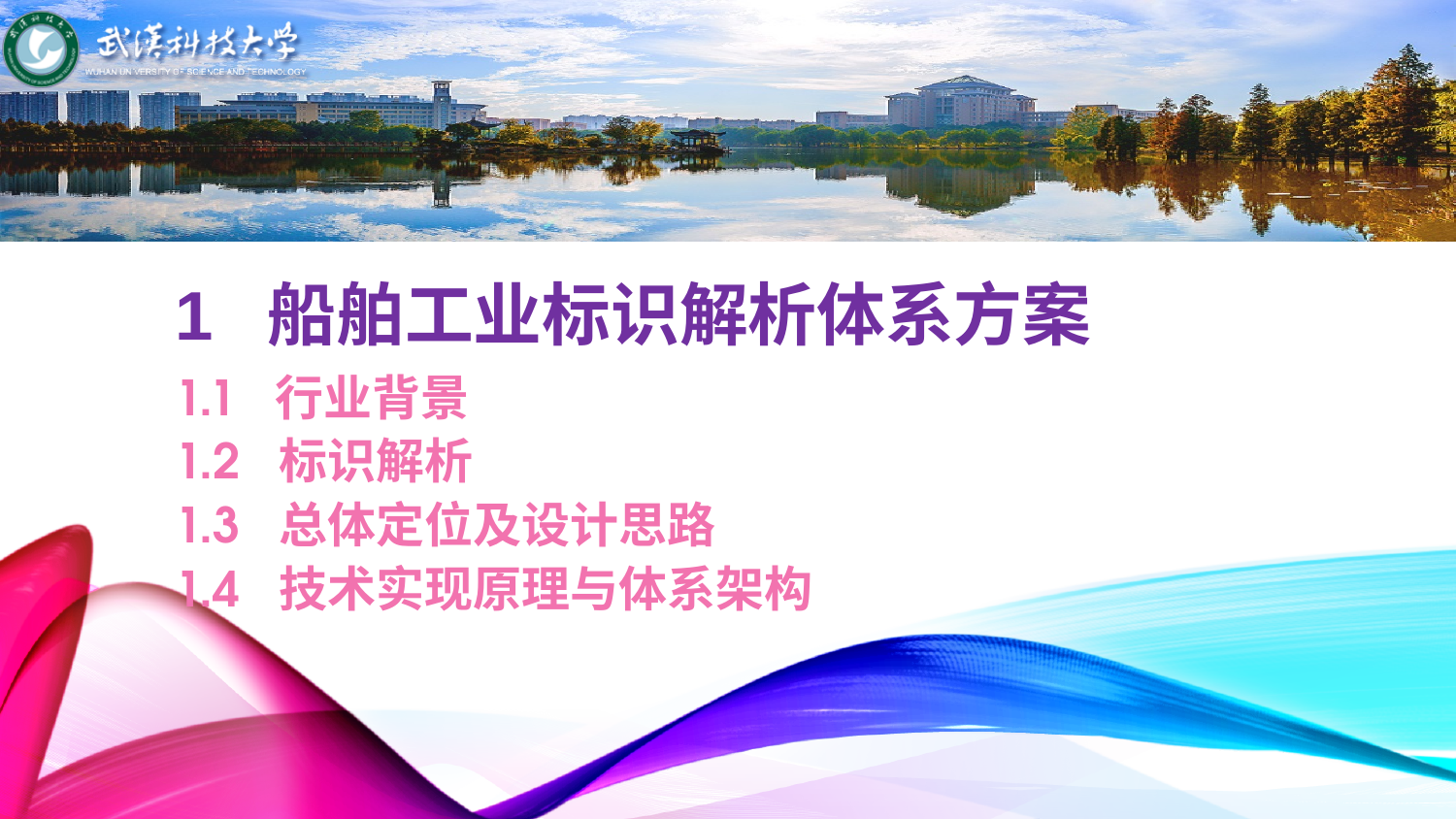

# 1  船舶工业标识解析体系方案
1.1  行业背景
1.2  标识解析
1.3  总体定位及设计思路
1.4  技术实现原理与体系架构